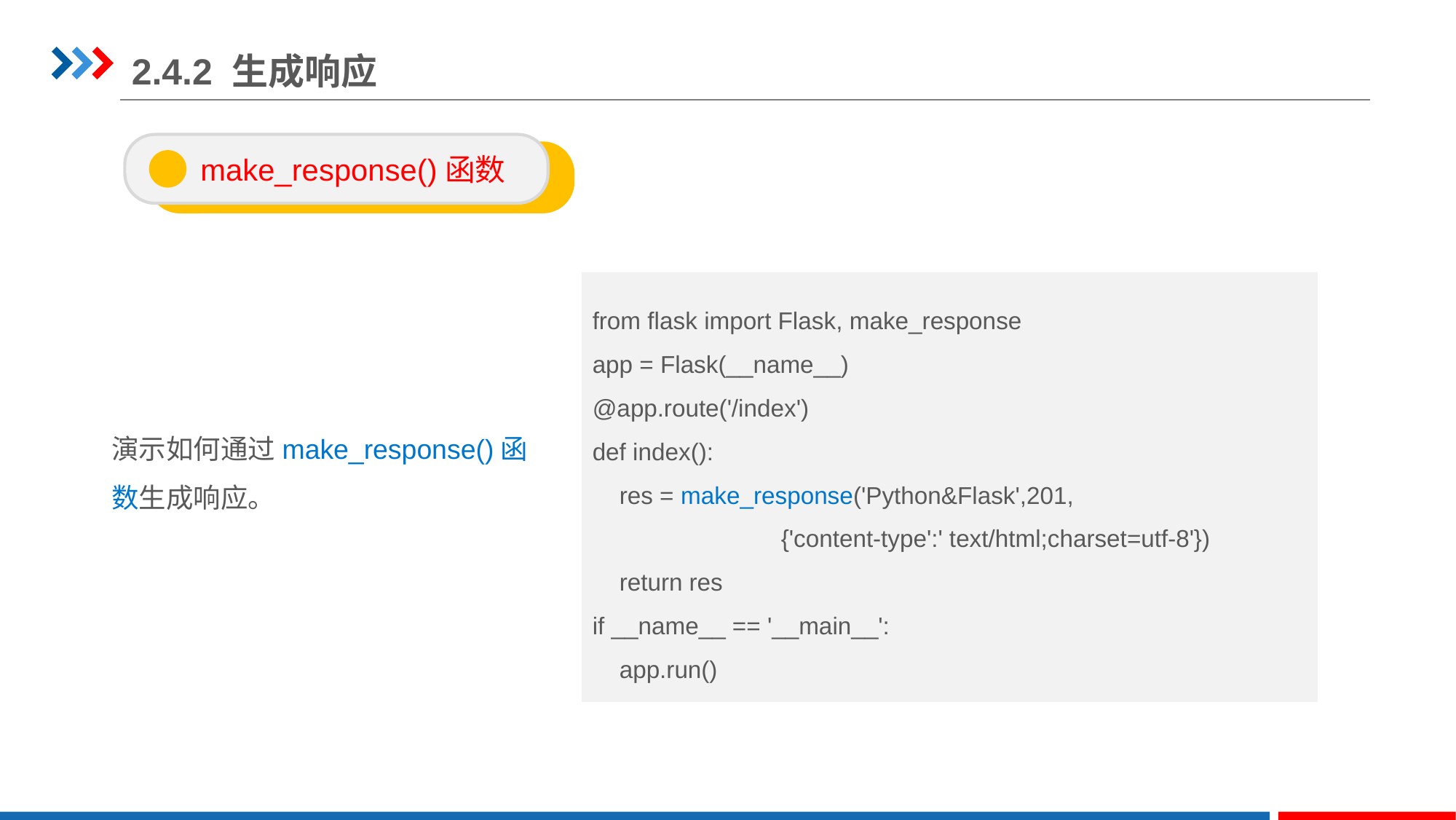

2.4.2 生成响应
    make_response()函数

from flask import Flask, make_response
app = Flask(__name__)
@app.route('/index')
def index():
    res = make_response('Python&Flask',201,
                            {'content-type':' text/html;charset=utf-8'})
    return res
if __name__ == '__main__':
    app.run()
演示如何通过make_response()函数生成响应。